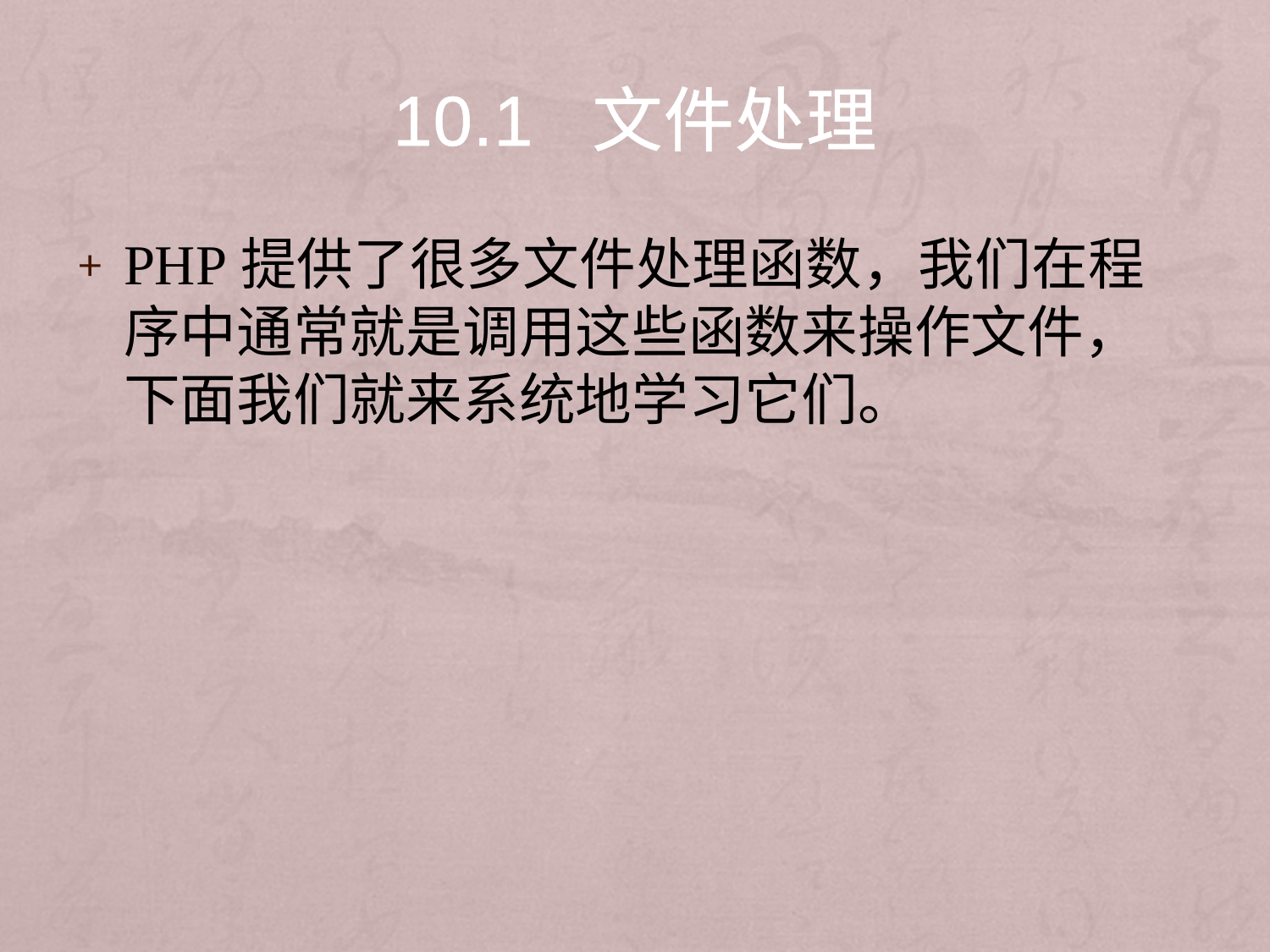

# 10.1  文件处理
PHP提供了很多文件处理函数，我们在程序中通常就是调用这些函数来操作文件，下面我们就来系统地学习它们。